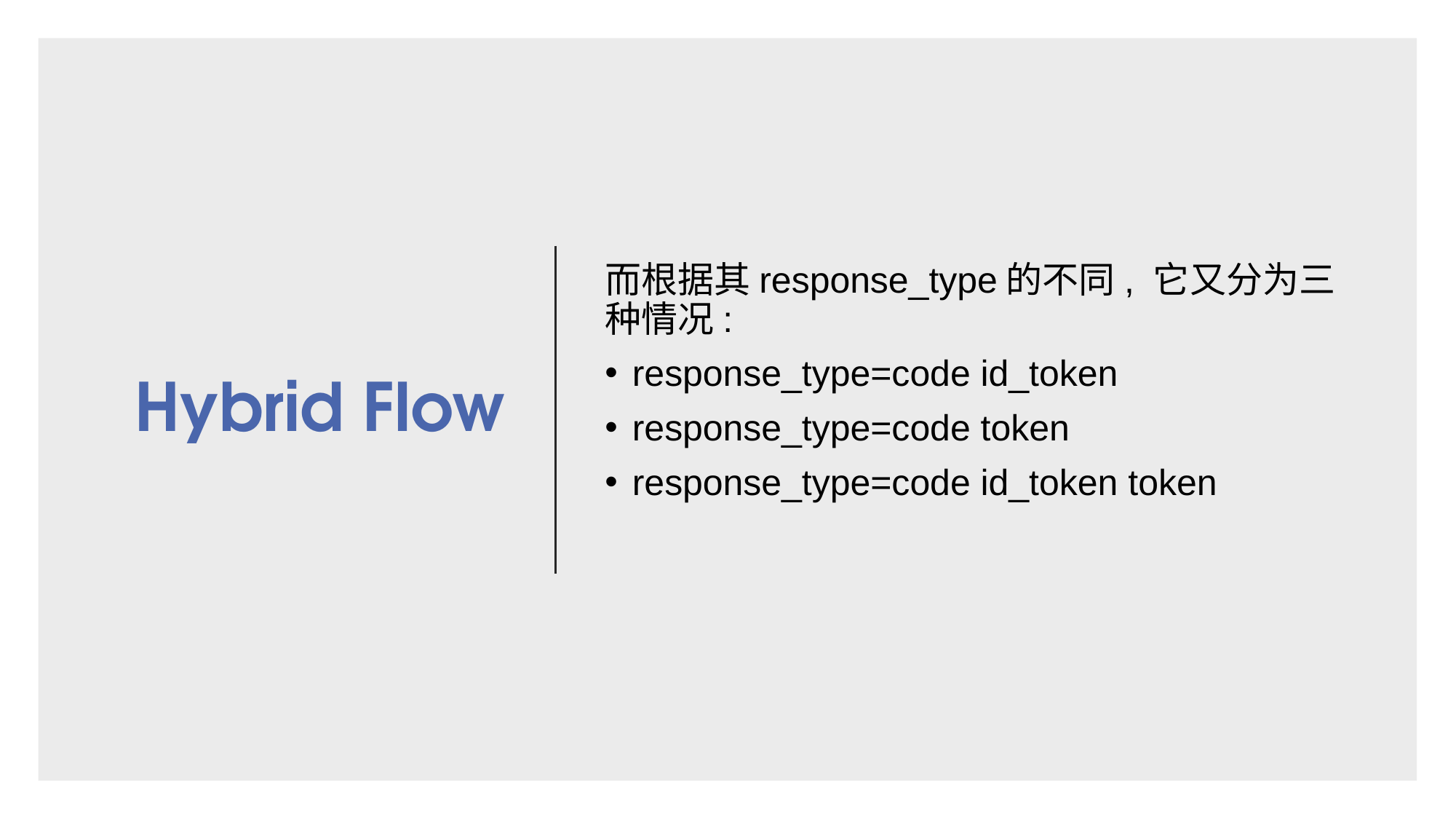

# Hybrid Flow
而根据其response_type的不同, 它又分为三种情况:
response_type=code id_token
response_type=code token
response_type=code id_token token